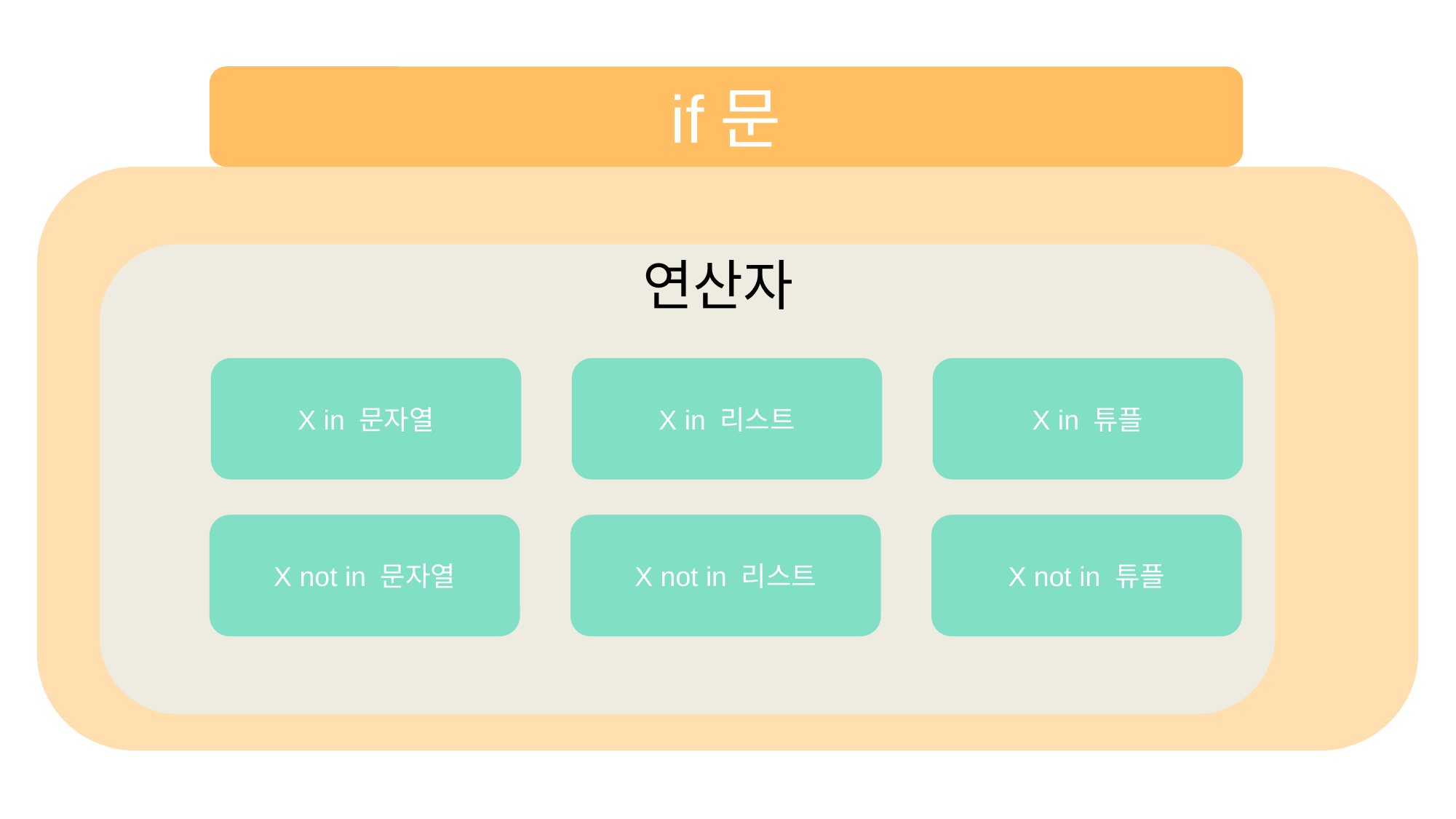

if문

연산자
X in 문자열
X in 리스트
X in 튜플
X not in 문자열
X not in 리스트
X not in 튜플